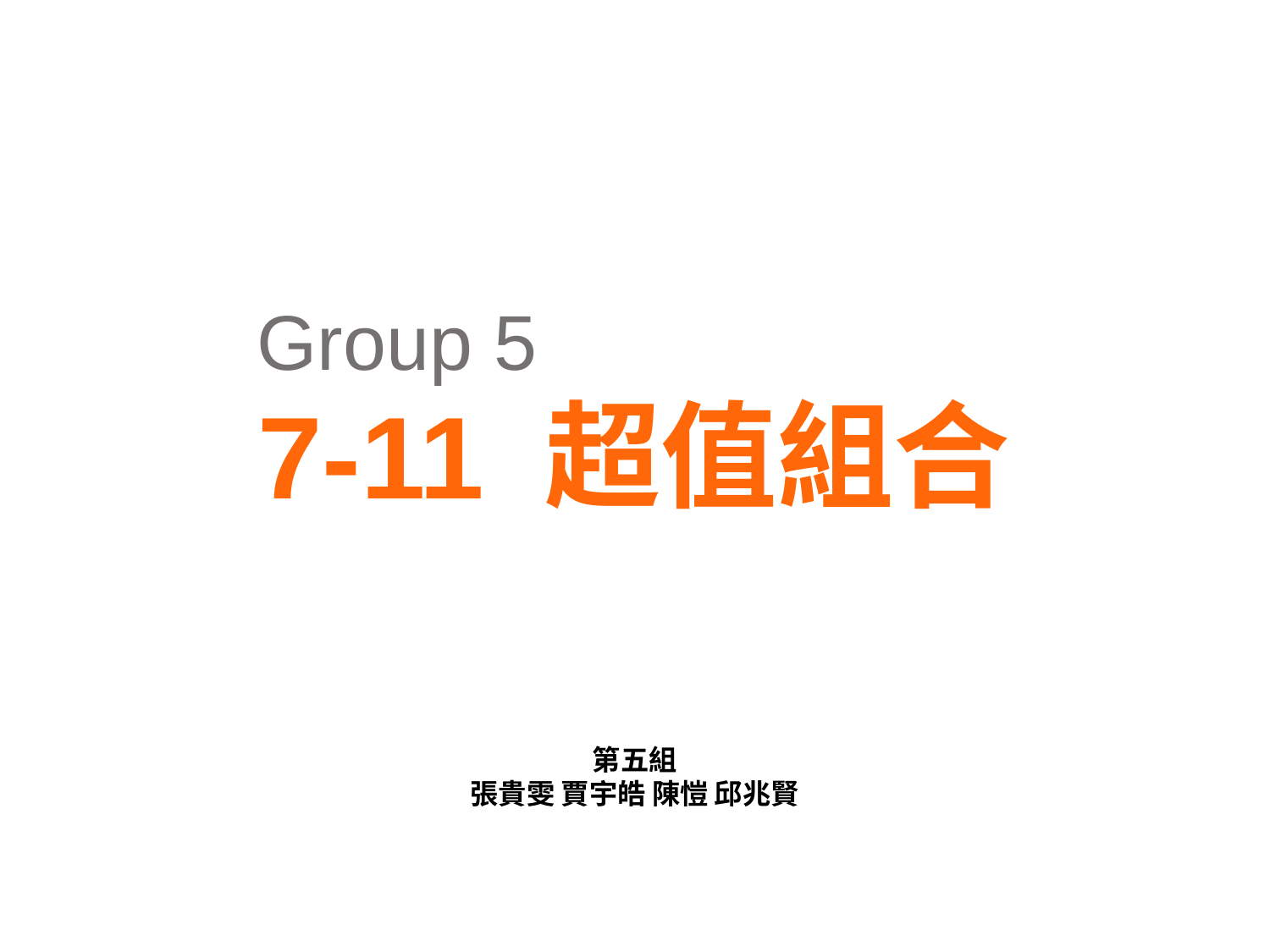

Group 5
7-11 超值組合
第五組
張貴雯 賈宇皓 陳愷 邱兆賢